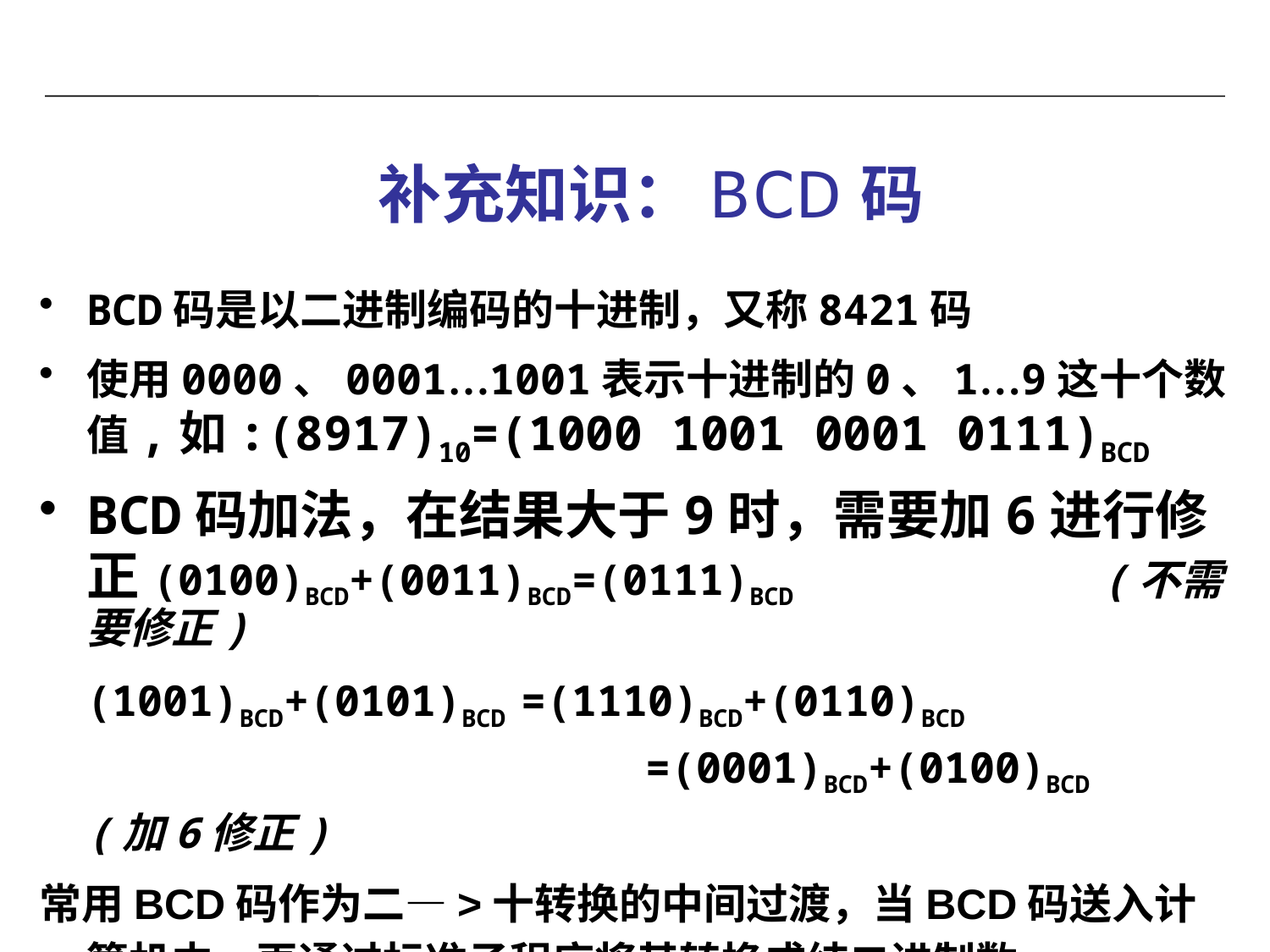

补充知识：BCD码
BCD码是以二进制编码的十进制，又称8421码
使用0000、0001…1001表示十进制的0、1…9这十个数值,如:(8917)10=(1000 1001 0001 0111)BCD
BCD码加法，在结果大于9时，需要加6进行修正(0100)BCD+(0011)BCD=(0111)BCD			(不需要修正)
	(1001)BCD+(0101)BCD =(1110)BCD+(0110)BCD      					  =(0001)BCD+(0100)BCD 	(加6修正)
常用BCD码作为二—>十转换的中间过渡，当BCD码送入计算机中，再通过标准子程序将其转换成纯二进制数。